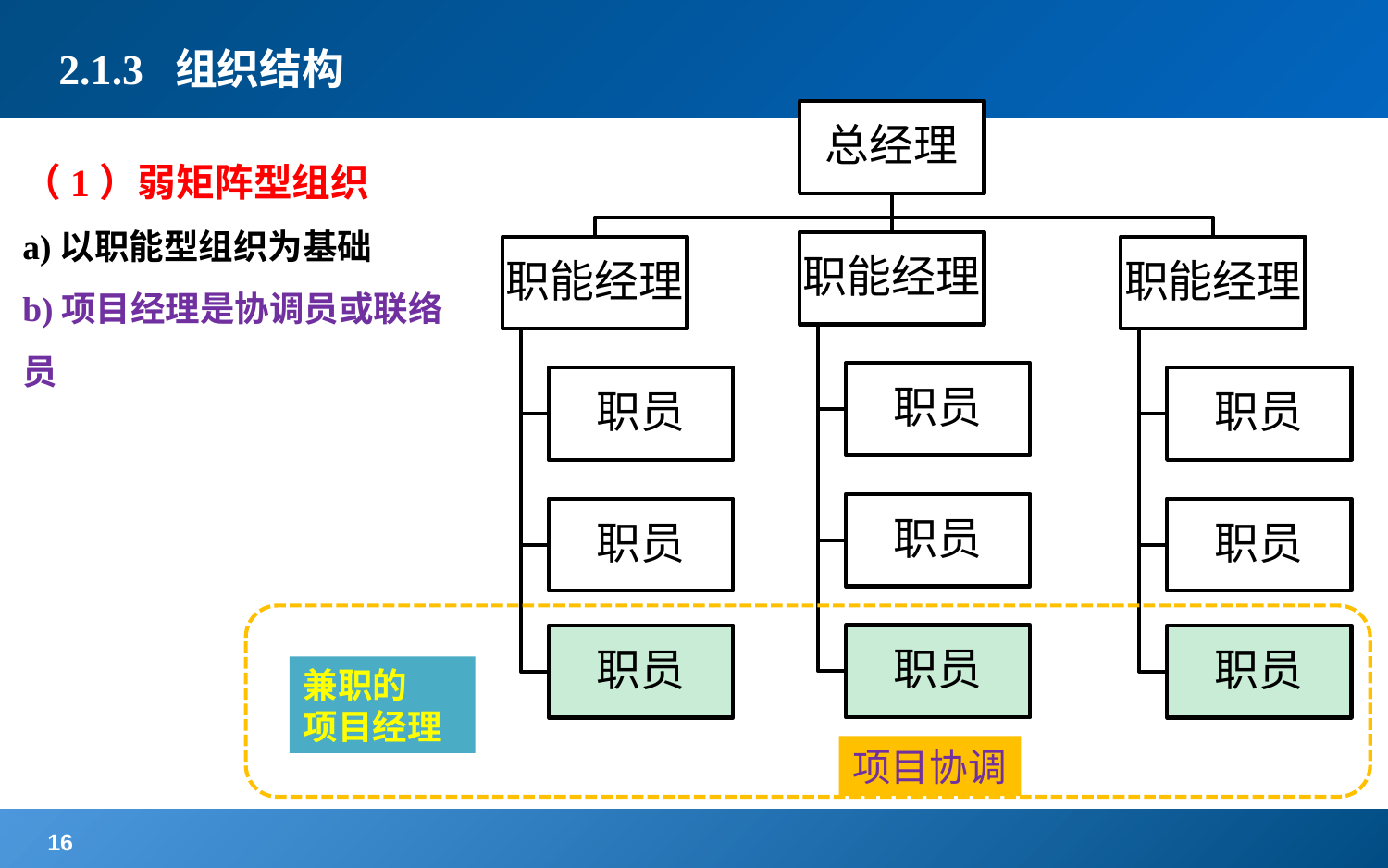

# 2.1.3  组织结构
总经理
职能经理
职员
职员
职员
职能经理
职员
职员
职员
职能经理
职员
职员
职员
（1）弱矩阵型组织
a)以职能型组织为基础
b)项目经理是协调员或联络员

兼职的
项目经理
项目协调